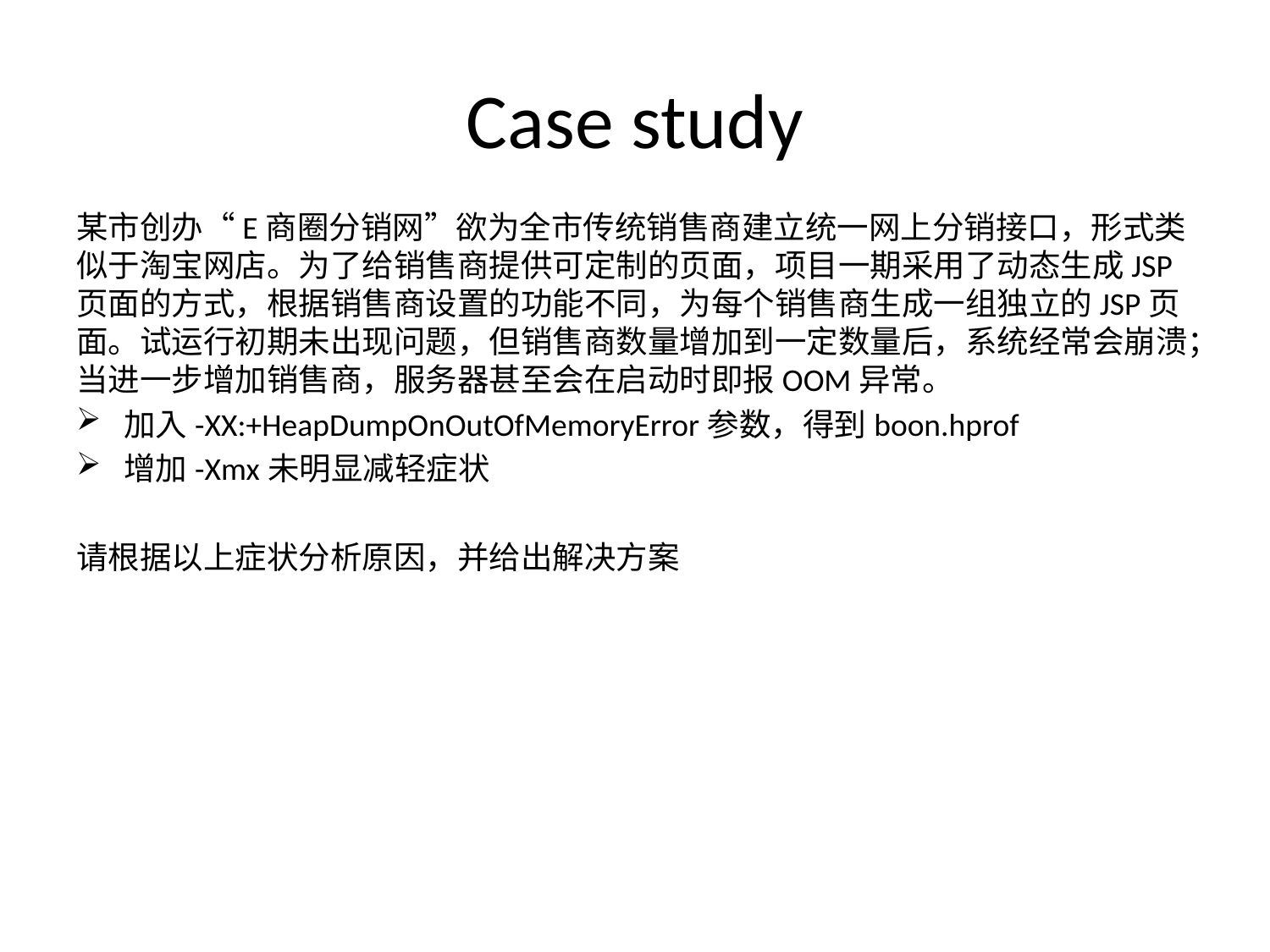

# Case study
某市创办“E商圈分销网”欲为全市传统销售商建立统一网上分销接口，形式类似于淘宝网店。为了给销售商提供可定制的页面，项目一期采用了动态生成JSP页面的方式，根据销售商设置的功能不同，为每个销售商生成一组独立的JSP页面。试运行初期未出现问题，但销售商数量增加到一定数量后，系统经常会崩溃；当进一步增加销售商，服务器甚至会在启动时即报OOM异常。
加入-XX:+HeapDumpOnOutOfMemoryError参数，得到boon.hprof
增加-Xmx未明显减轻症状

请根据以上症状分析原因，并给出解决方案